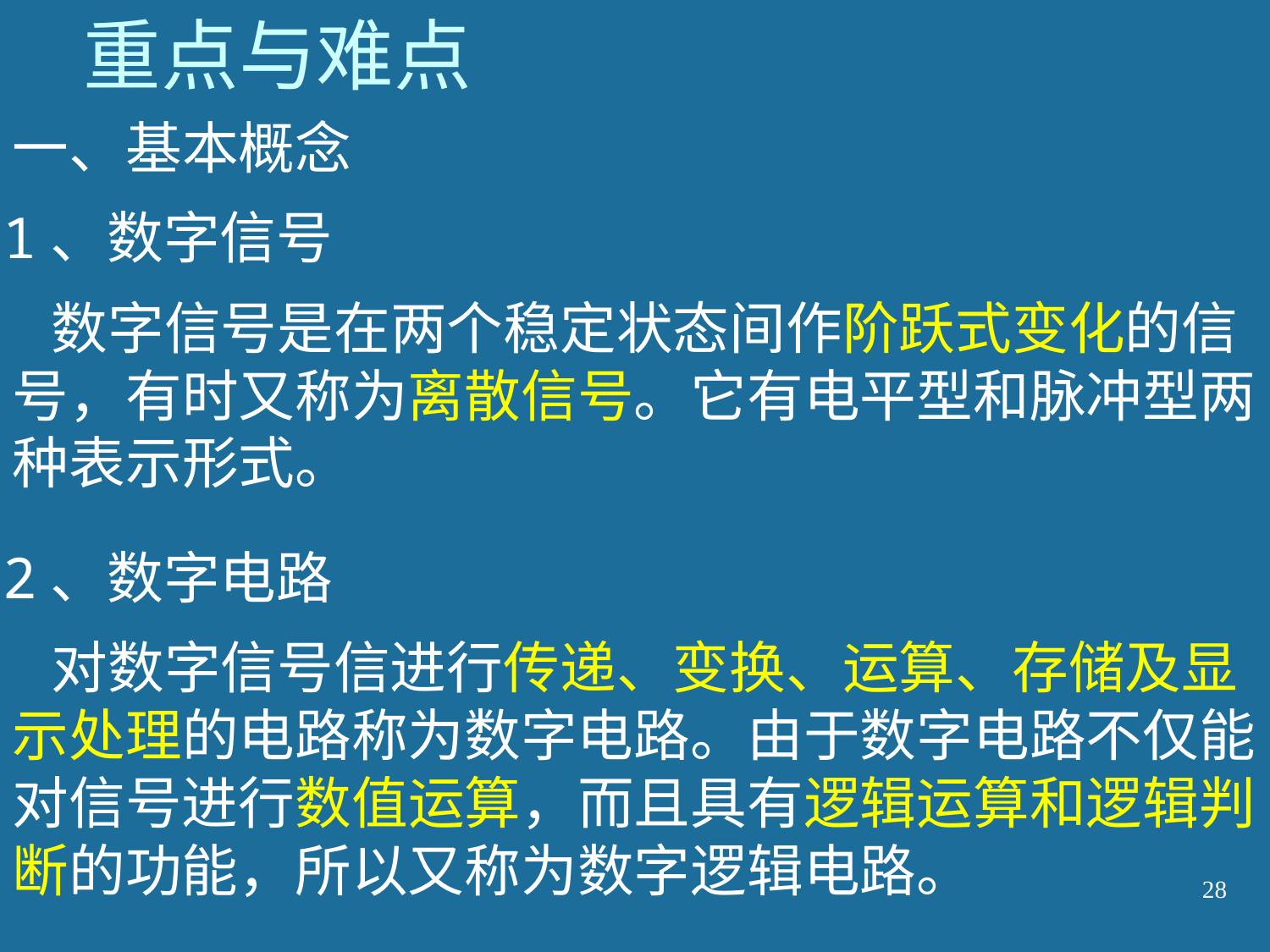

# 重点与难点
一、基本概念
1、数字信号
  数字信号是在两个稳定状态间作阶跃式变化的信号，有时又称为离散信号。它有电平型和脉冲型两种表示形式。
2、数字电路
  对数字信号信进行传递、变换、运算、存储及显示处理的电路称为数字电路。由于数字电路不仅能对信号进行数值运算，而且具有逻辑运算和逻辑判断的功能，所以又称为数字逻辑电路。
28